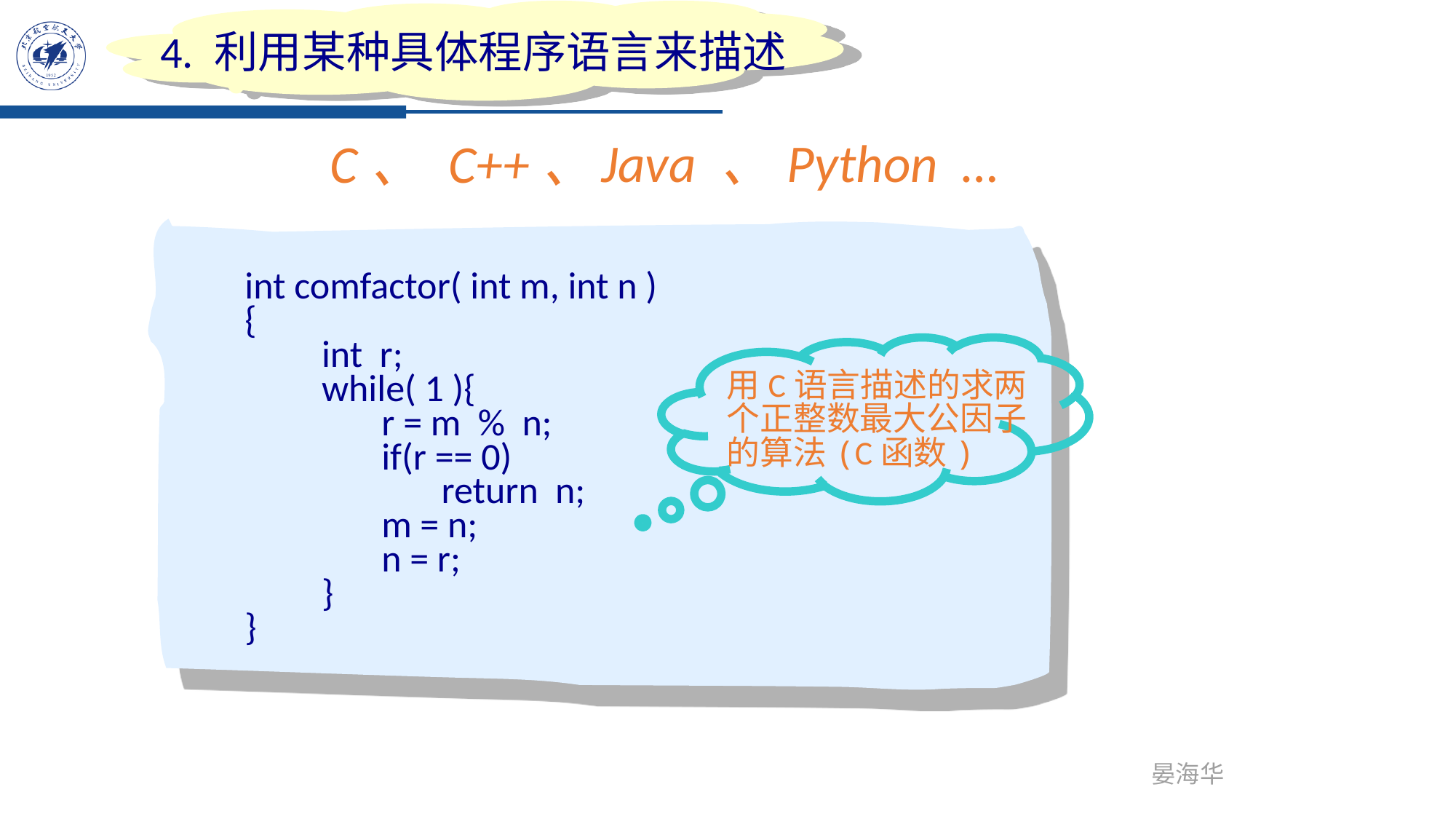

4. 利用某种具体程序语言来描述
Java 、Python  …
C、 C++、

int comfactor( int m, int n )
{
         int  r;
         while( 1 ){
                r = m  %  n;
                if(r == 0)
                       return  n;
                m = n;
                n = r;
         }
}

用C语言描述的求两
个正整数最大公因子
的算法(C函数)